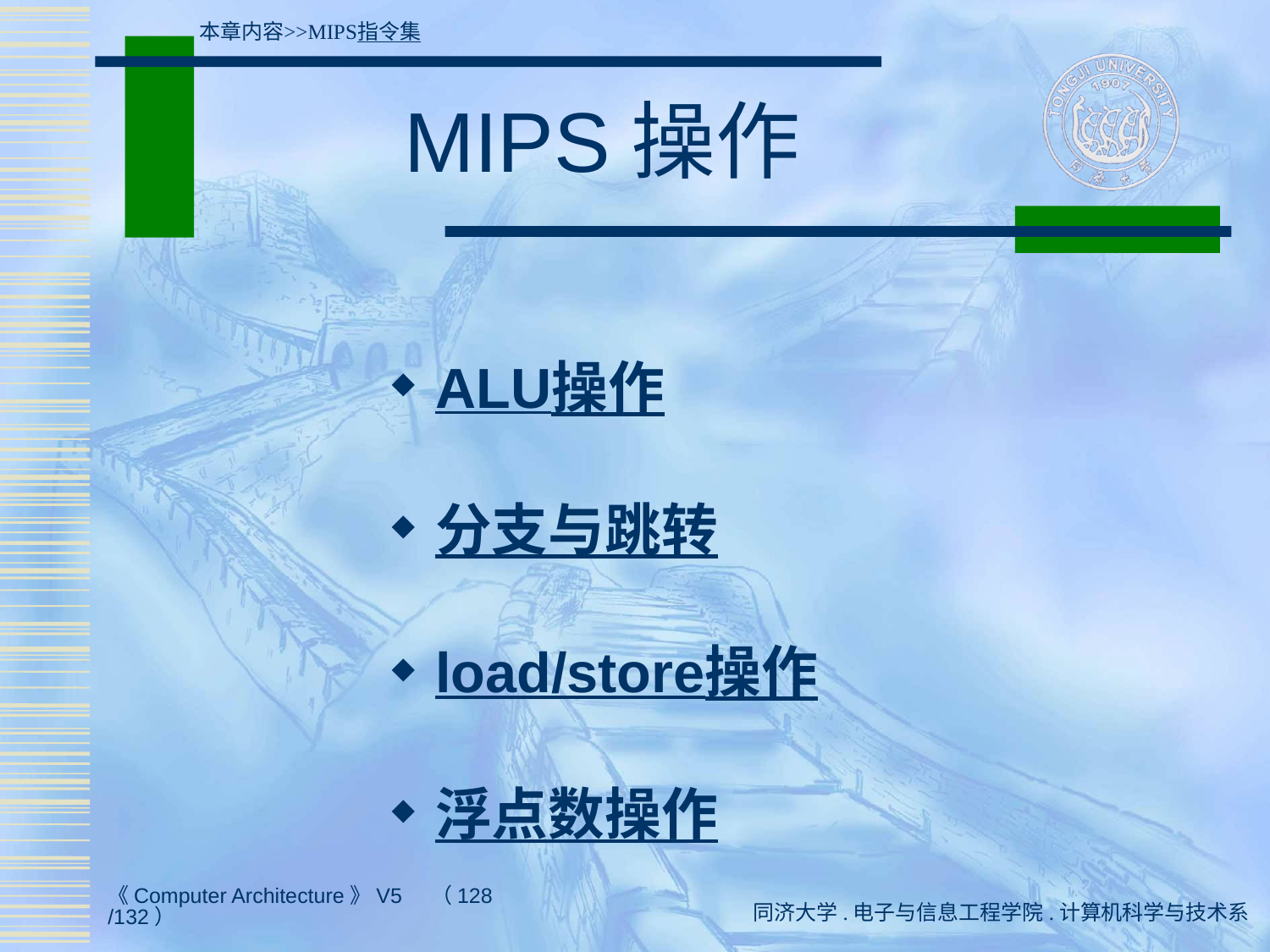

本章内容>>MIPS指令集
# MIPS操作
ALU操作
分支与跳转
load/store操作
浮点数操作